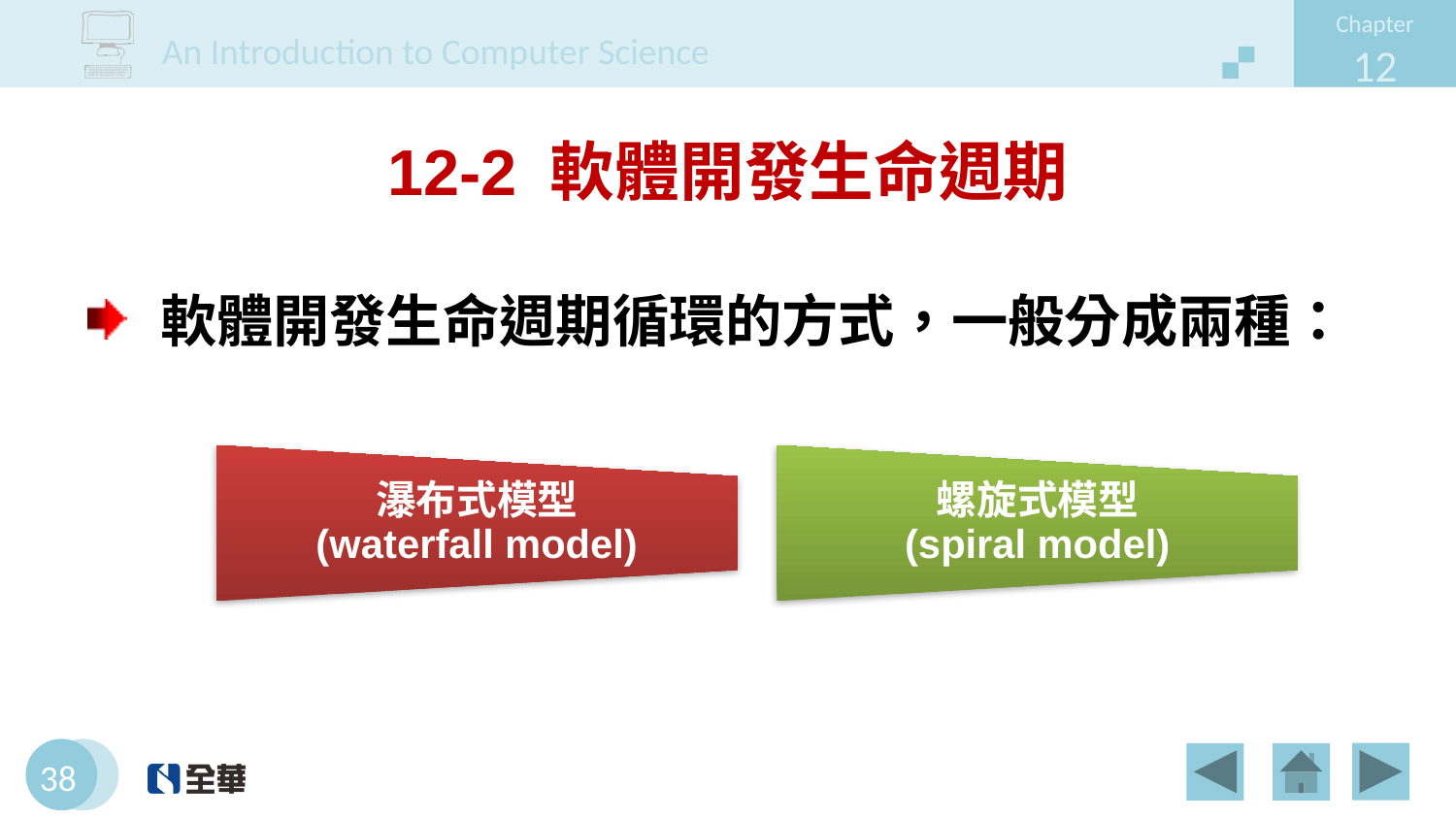

# 12-2 軟體開發生命週期
軟體開發生命週期循環的方式，一般分成兩種：

瀑布式模型
(waterfall model)
螺旋式模型
(spiral model)